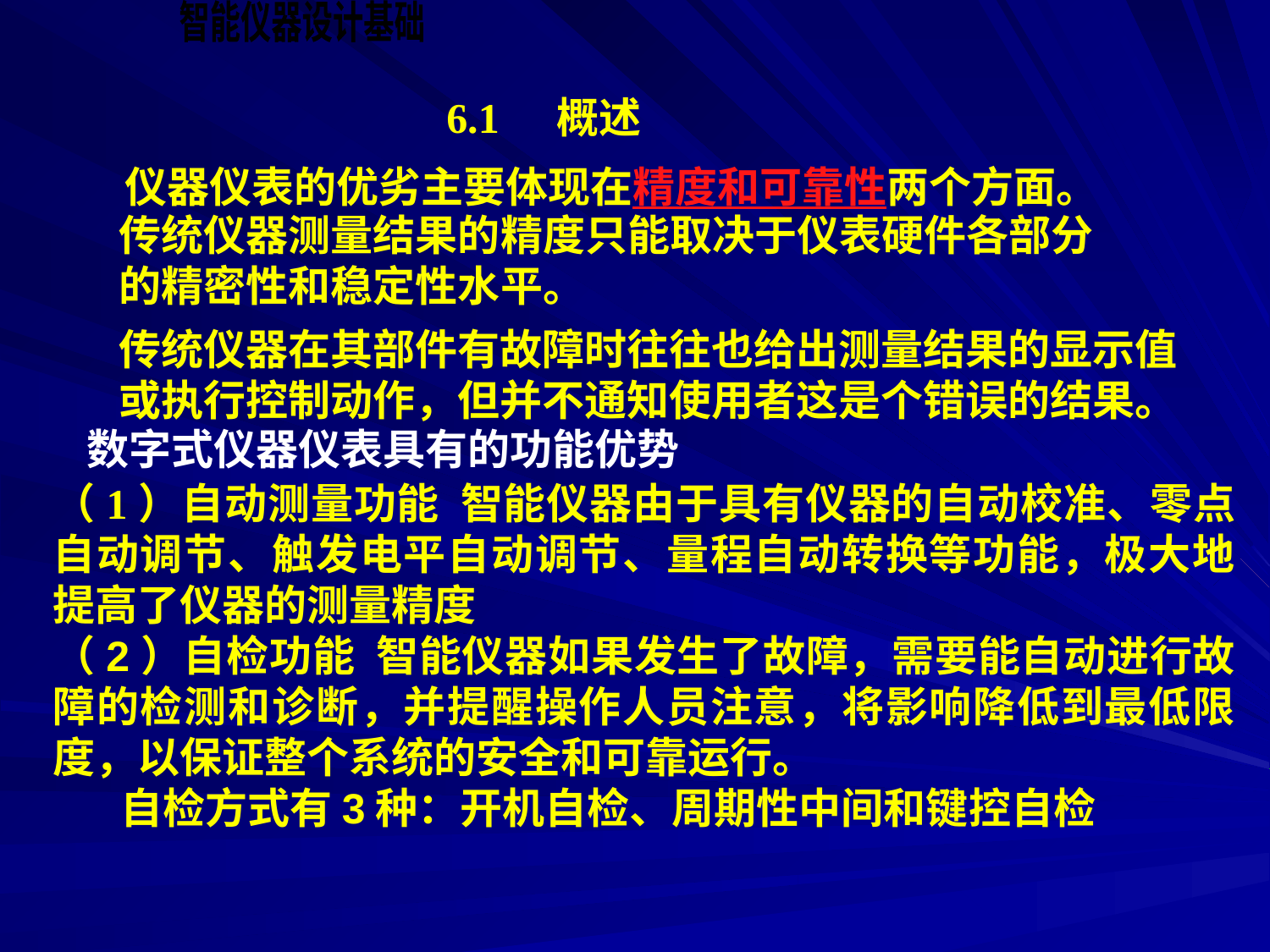

6.1    概述
仪器仪表的优劣主要体现在精度和可靠性两个方面。
传统仪器测量结果的精度只能取决于仪表硬件各部分的精密性和稳定性水平。
传统仪器在其部件有故障时往往也给出测量结果的显示值或执行控制动作，但并不通知使用者这是个错误的结果。
数字式仪器仪表具有的功能优势
（1）自动测量功能  智能仪器由于具有仪器的自动校准、零点自动调节、触发电平自动调节、量程自动转换等功能，极大地提高了仪器的测量精度
（2）自检功能  智能仪器如果发生了故障，需要能自动进行故障的检测和诊断，并提醒操作人员注意，将影响降低到最低限度，以保证整个系统的安全和可靠运行。
      自检方式有3种：开机自检、周期性中间和键控自检